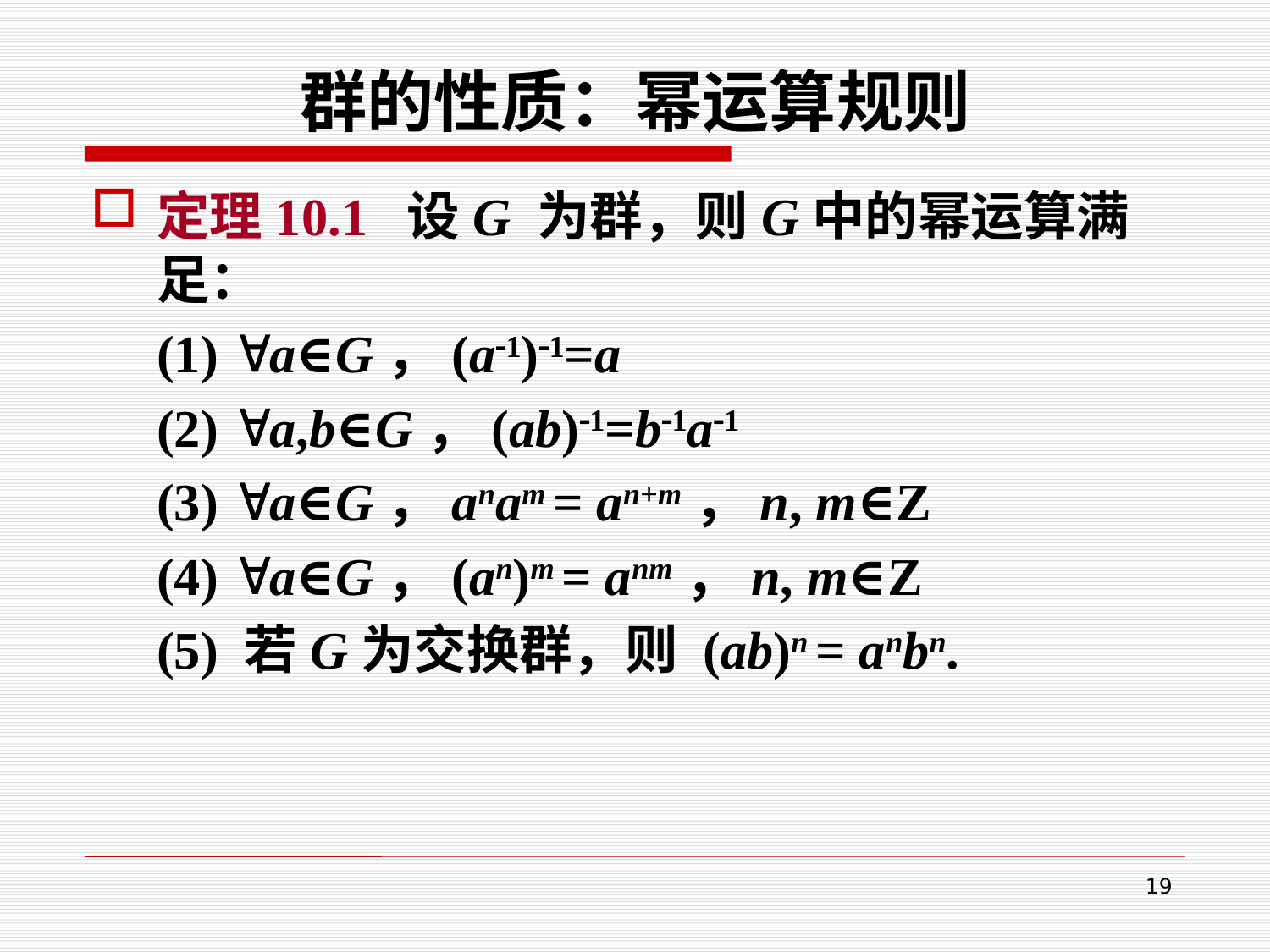

# 群的性质：幂运算规则
定理10.1  设G 为群，则G中的幂运算满足：
(1) ∀a∈G，(a−1)−1=a
(2) ∀a,b∈G，(ab)−1=b−1a−1
(3) ∀a∈G，anam = an+m，n, m∈Z
(4) ∀a∈G，(an)m = anm，n, m∈Z
(5) 若G为交换群，则 (ab)n = anbn.

19